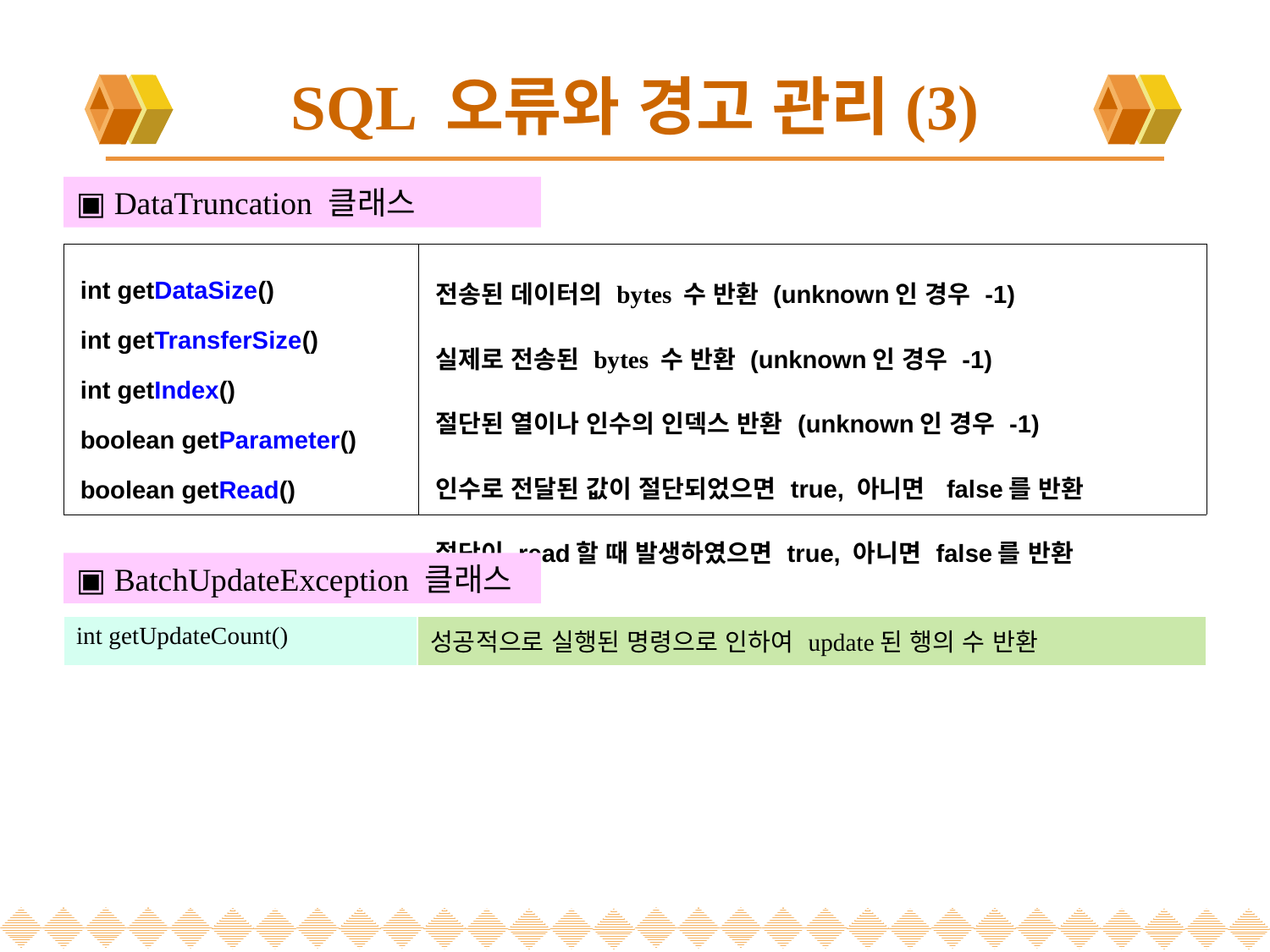

# SQL 오류와 경고 관리(3)
▣ DataTruncation 클래스
| int getDataSize() int getTransferSize() int getIndex() boolean getParameter() boolean getRead() | 전송된 데이터의 bytes 수 반환 (unknown인 경우 -1) 실제로 전송된 bytes 수 반환 (unknown인 경우 -1) 절단된 열이나 인수의 인덱스 반환 (unknown인 경우 -1) 인수로 전달된 값이 절단되었으면 true, 아니면 false를 반환 절단이 read할 때 발생하였으면 true, 아니면 false를 반환 |
| --- | --- |
▣ BatchUpdateException 클래스
| int getUpdateCount() | 성공적으로 실행된 명령으로 인하여 update된 행의 수 반환 |
| --- | --- |